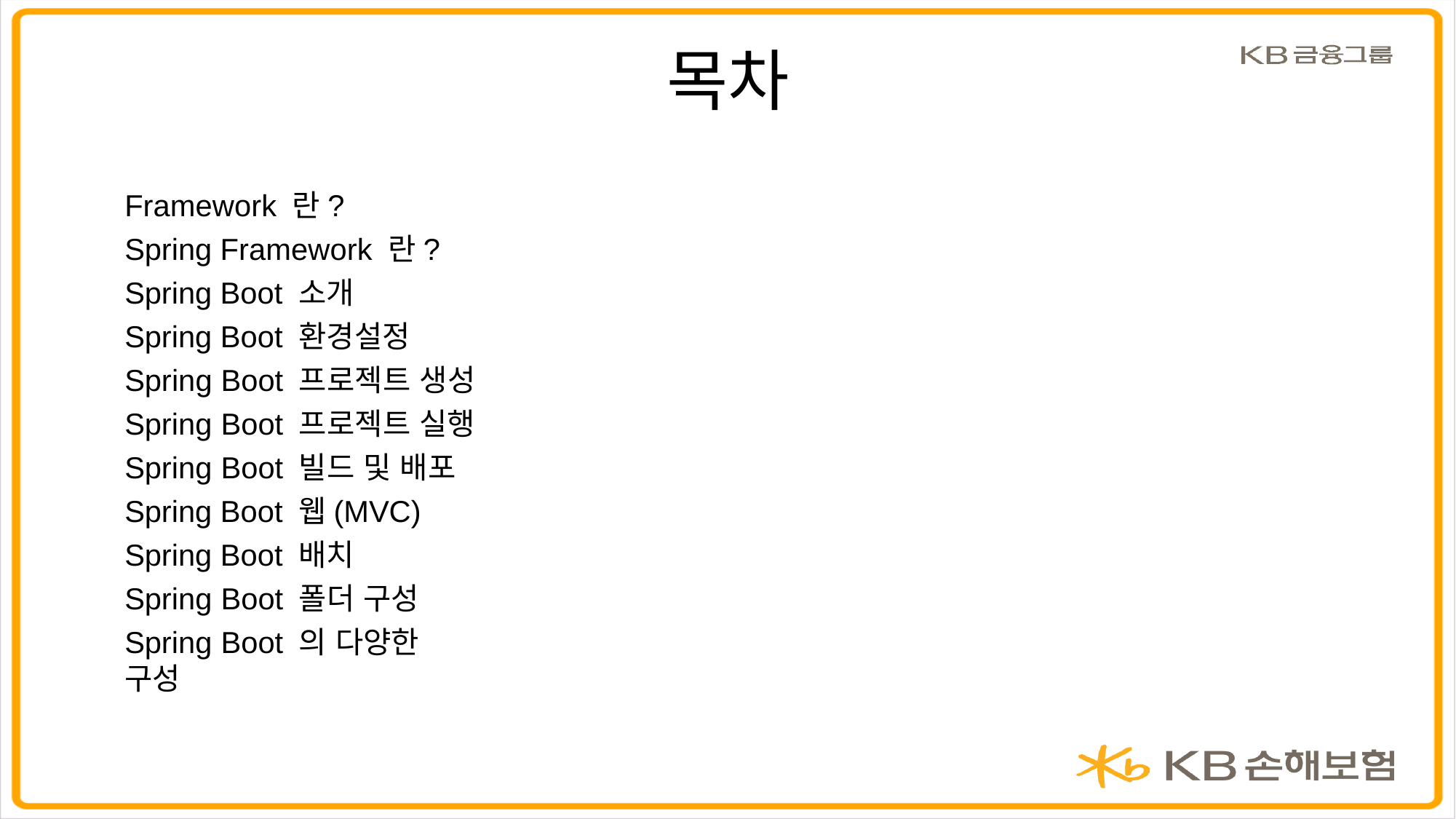

# 목차
Framework 란?
Spring Framework 란?
Spring Boot 소개
Spring Boot 환경설정
Spring Boot 프로젝트 생성
Spring Boot 프로젝트 실행
Spring Boot 빌드 및 배포
Spring Boot 웹(MVC)
Spring Boot 배치
Spring Boot 폴더 구성
Spring Boot 의 다양한 구성